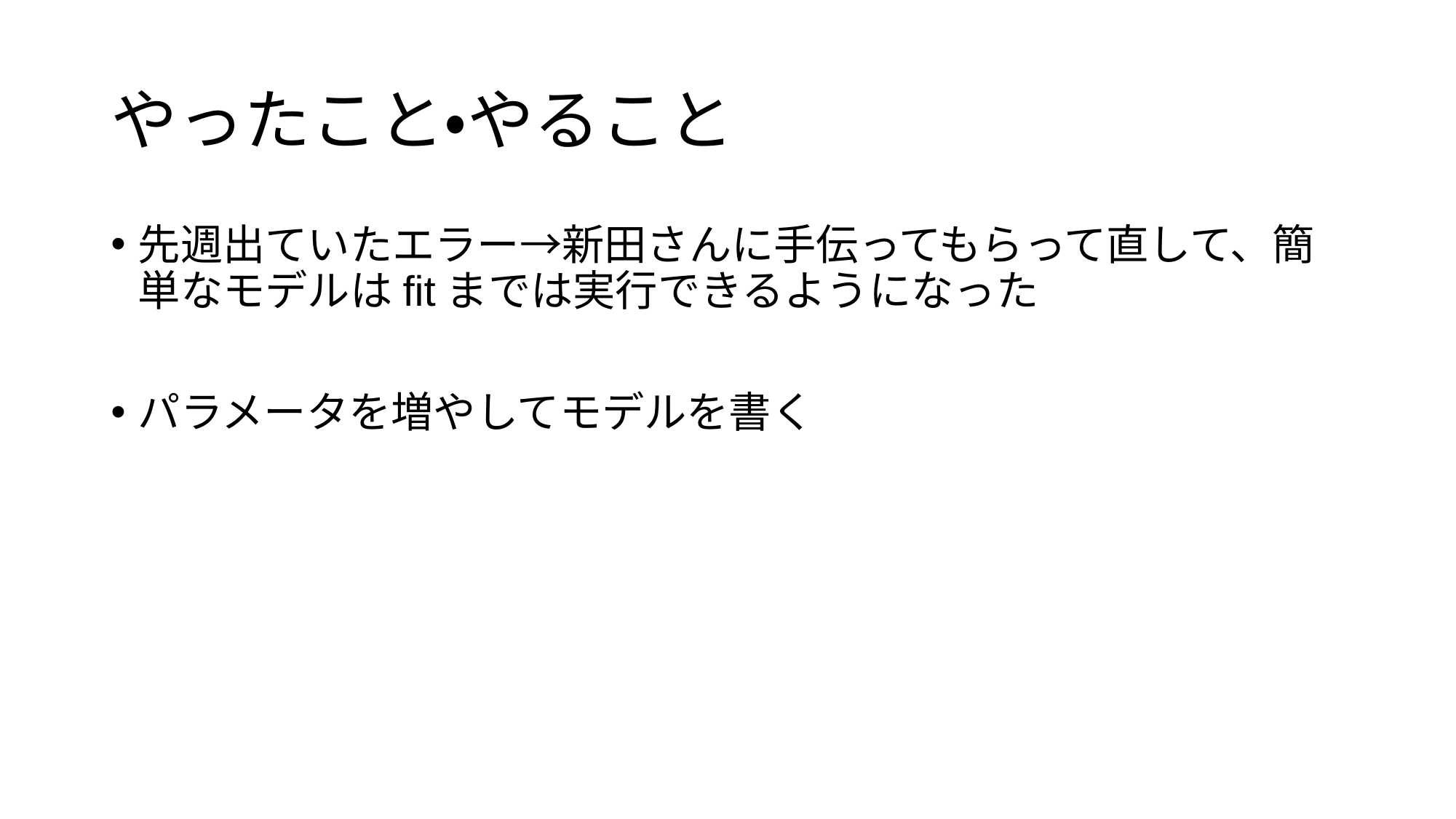

# やったこと・やること
先週出ていたエラー→新田さんに手伝ってもらって直して、簡単なモデルはfitまでは実行できるようになった

パラメータを増やしてモデルを書く